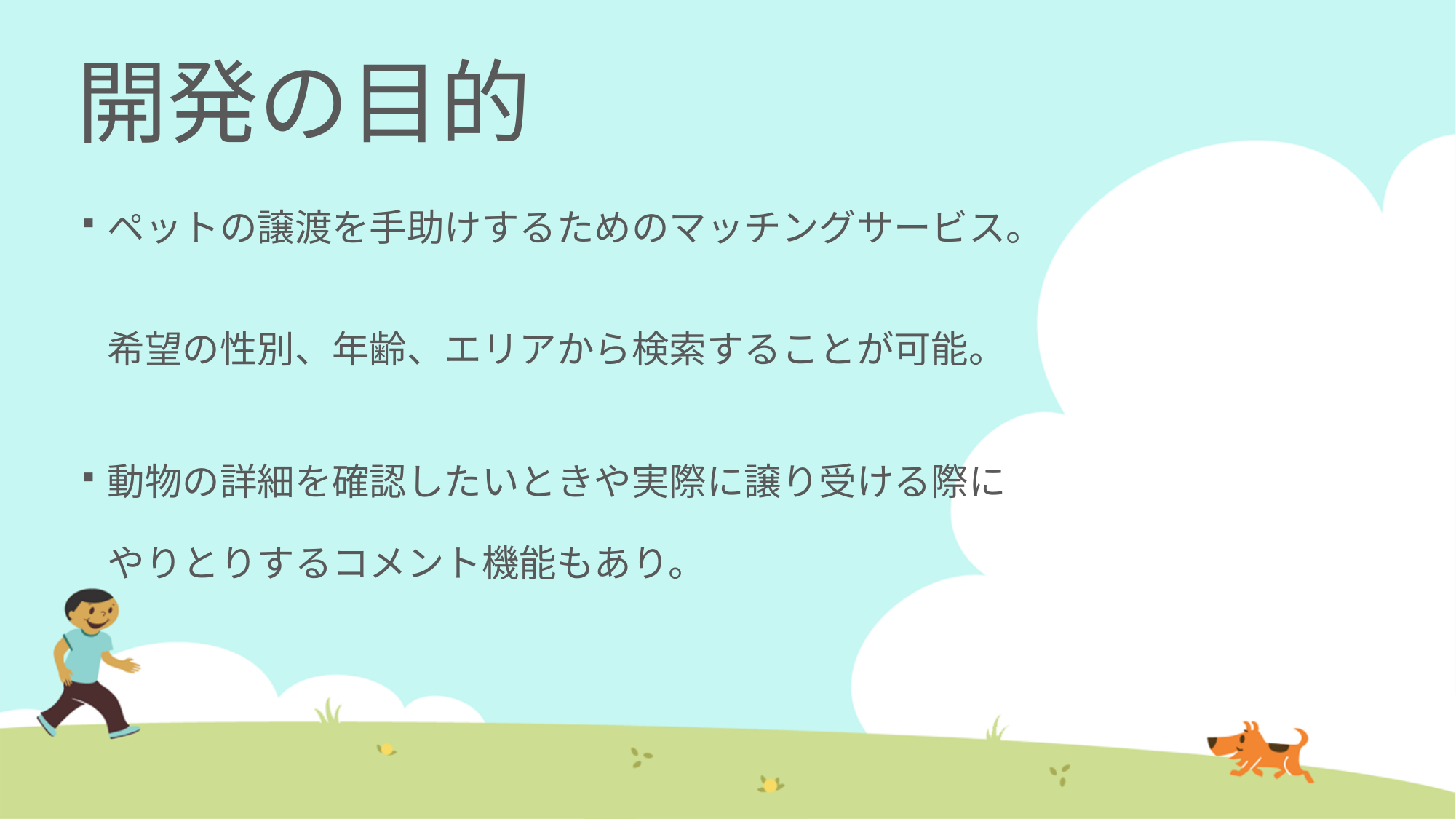

# 開発の目的
ペットの譲渡を手助けするためのマッチングサービス。
希望の性別、年齢、エリアから検索することが可能。

動物の詳細を確認したいときや実際に譲り受ける際に
やりとりするコメント機能もあり。